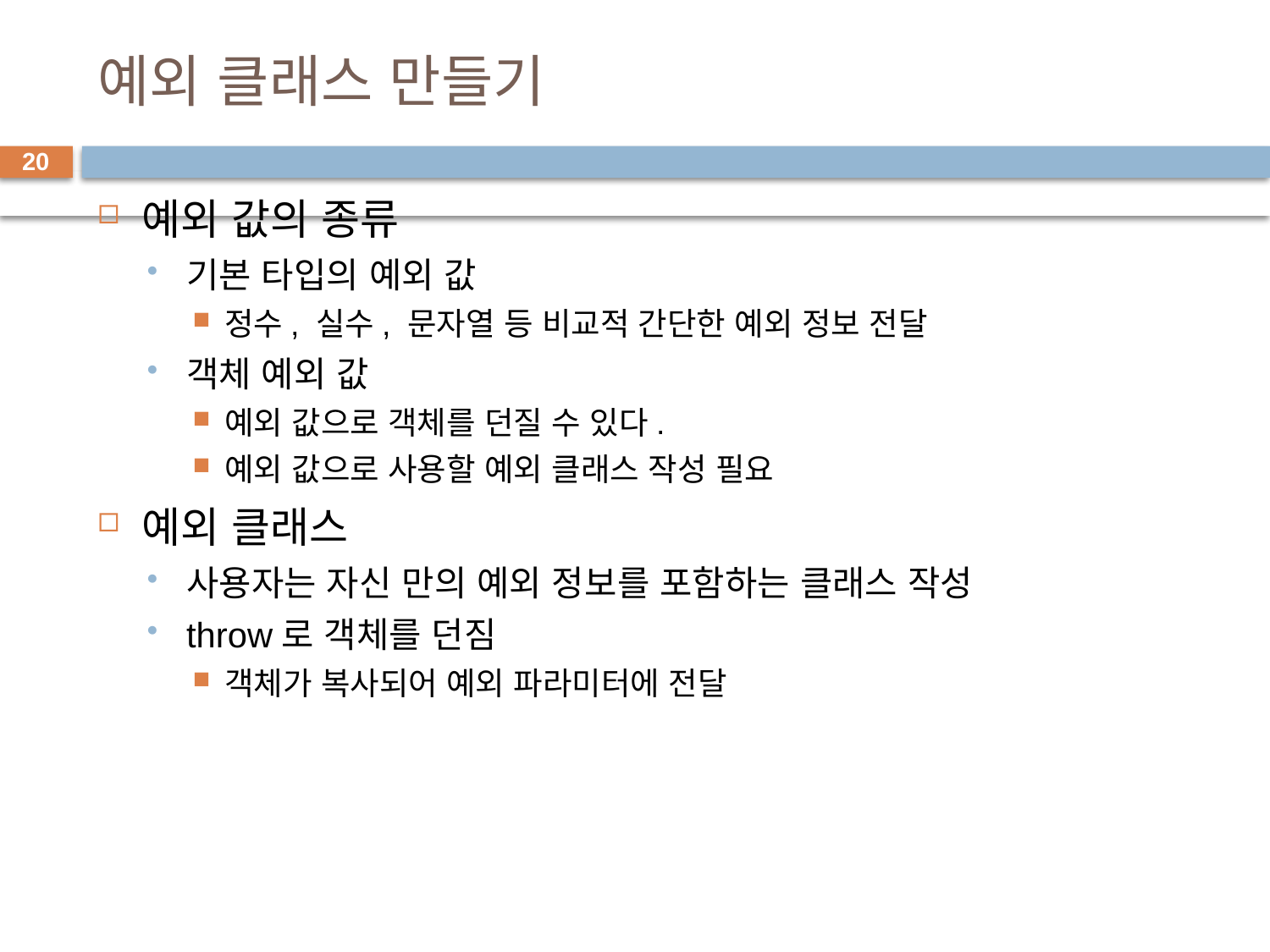

# 예외 클래스 만들기
20
예외 값의 종류
기본 타입의 예외 값
정수, 실수, 문자열 등 비교적 간단한 예외 정보 전달
객체 예외 값
예외 값으로 객체를 던질 수 있다.
예외 값으로 사용할 예외 클래스 작성 필요
예외 클래스
사용자는 자신 만의 예외 정보를 포함하는 클래스 작성
throw로 객체를 던짐
객체가 복사되어 예외 파라미터에 전달